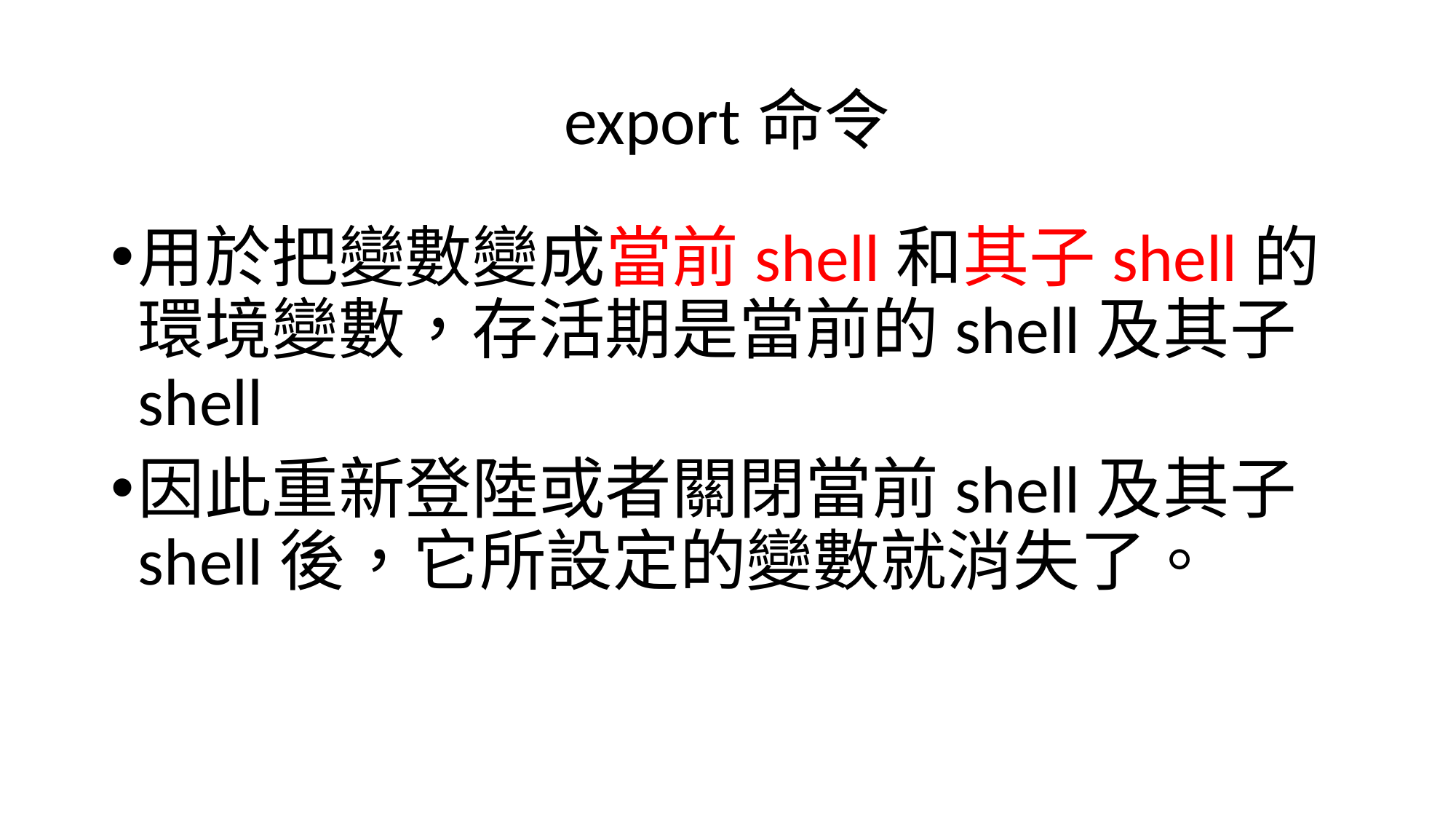

# export命令
用於把變數變成當前shell和其子shell的環境變數，存活期是當前的shell及其子shell
因此重新登陸或者關閉當前shell及其子shell後，它所設定的變數就消失了。